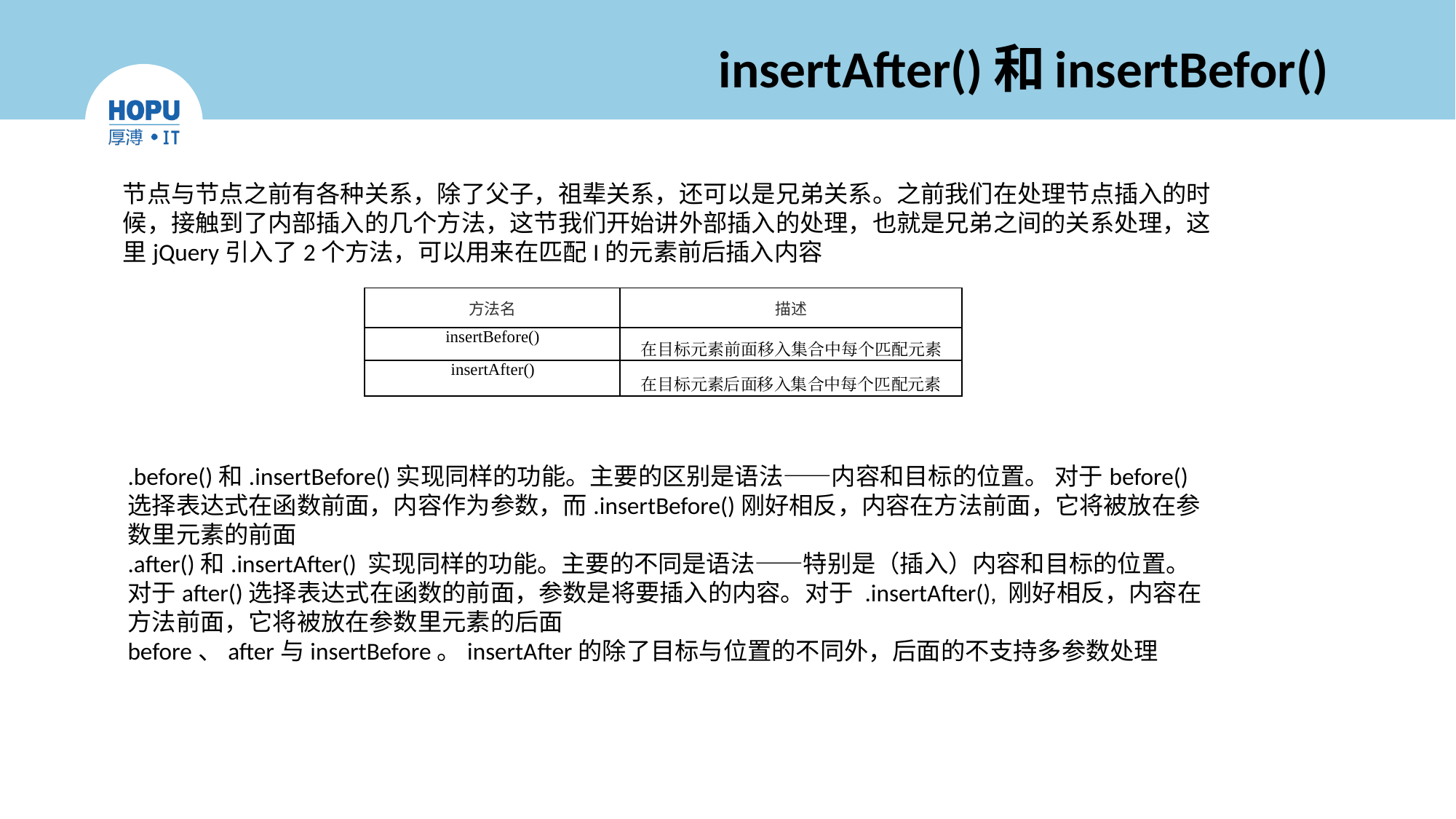

# insertAfter()和insertBefor()
节点与节点之前有各种关系，除了父子，祖辈关系，还可以是兄弟关系。之前我们在处理节点插入的时候，接触到了内部插入的几个方法，这节我们开始讲外部插入的处理，也就是兄弟之间的关系处理，这里jQuery引入了2个方法，可以用来在匹配I的元素前后插入内容
| 方法名 | 描述 |
| --- | --- |
| insertBefore() | 在目标元素前面移入集合中每个匹配元素 |
| insertAfter() | 在目标元素后面移入集合中每个匹配元素 |

.before()和.insertBefore()实现同样的功能。主要的区别是语法——内容和目标的位置。 对于before()选择表达式在函数前面，内容作为参数，而.insertBefore()刚好相反，内容在方法前面，它将被放在参数里元素的前面
.after()和.insertAfter() 实现同样的功能。主要的不同是语法——特别是（插入）内容和目标的位置。 对于after()选择表达式在函数的前面，参数是将要插入的内容。对于 .insertAfter(), 刚好相反，内容在方法前面，它将被放在参数里元素的后面
before、after与insertBefore。insertAfter的除了目标与位置的不同外，后面的不支持多参数处理